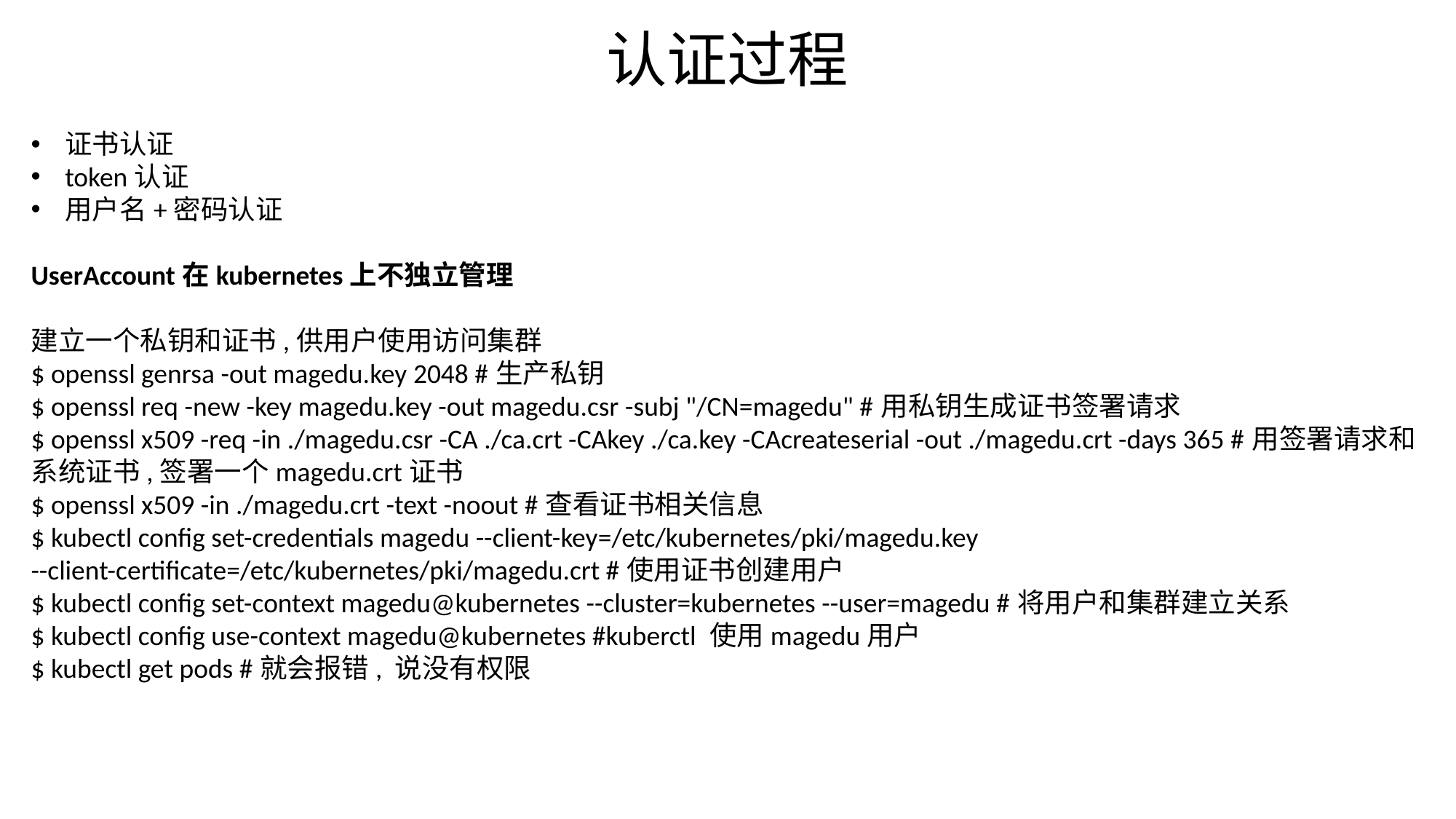

认证过程

证书认证
token认证
用户名+密码认证

UserAccount在kubernetes上不独立管理

建立一个私钥和证书,供用户使用访问集群
$ openssl genrsa -out magedu.key 2048 #生产私钥
$ openssl req -new -key magedu.key -out magedu.csr -subj "/CN=magedu" #用私钥生成证书签署请求
$ openssl x509 -req -in ./magedu.csr -CA ./ca.crt -CAkey ./ca.key -CAcreateserial -out ./magedu.crt -days 365 #用签署请求和系统证书,签署一个magedu.crt证书
$ openssl x509 -in ./magedu.crt -text -noout #查看证书相关信息
$ kubectl config set-credentials magedu --client-key=/etc/kubernetes/pki/magedu.key --client-certificate=/etc/kubernetes/pki/magedu.crt #使用证书创建用户
$ kubectl config set-context magedu@kubernetes --cluster=kubernetes --user=magedu #将用户和集群建立关系
$ kubectl config use-context magedu@kubernetes #kuberctl 使用magedu用户
$ kubectl get pods #就会报错, 说没有权限